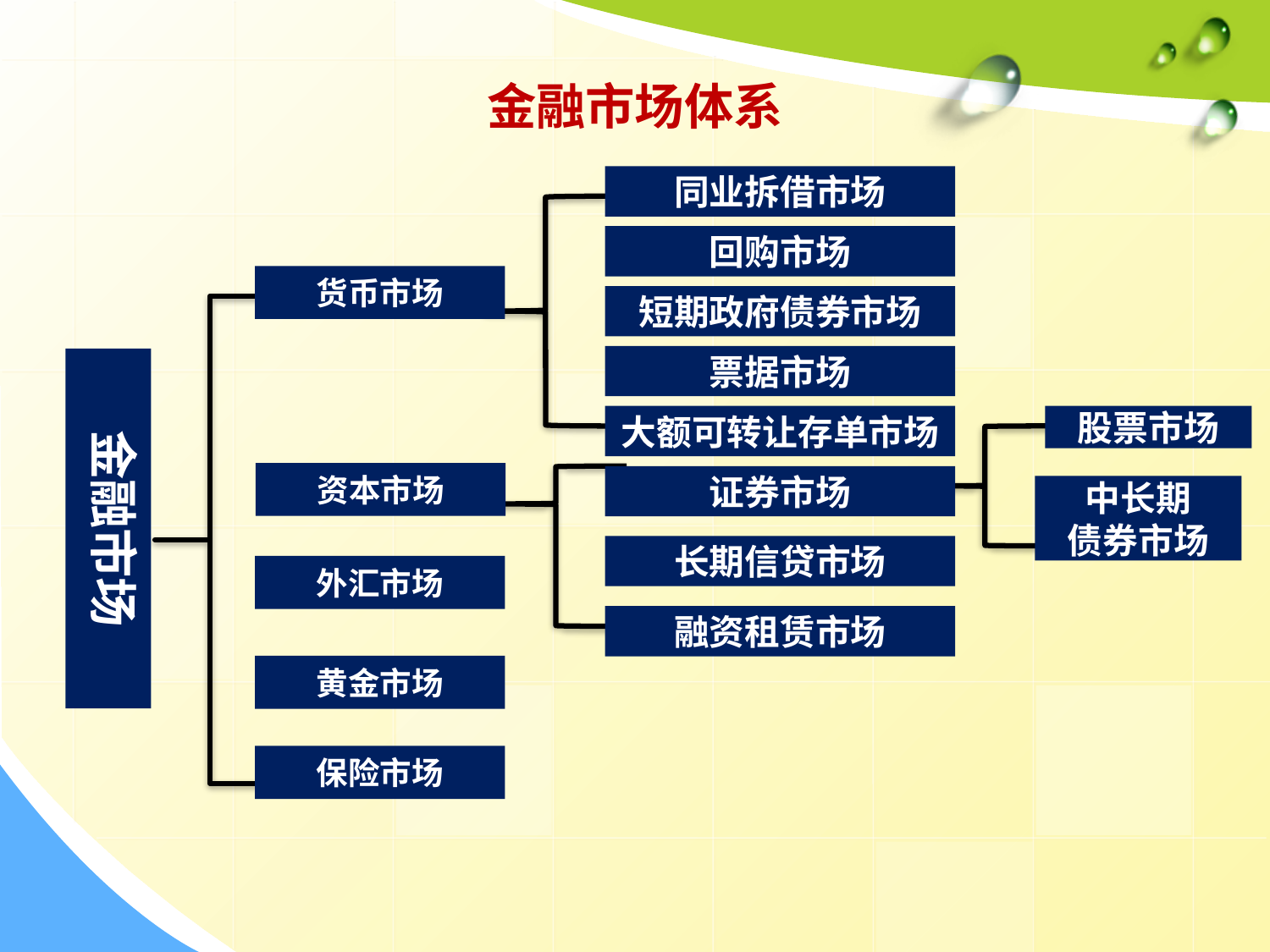

金融市场体系
同业拆借市场

回购市场
货币市场
短期政府债券市场

票据市场
金融市场
大额可转让存单市场
股票市场

资本市场

证券市场
中长期
债券市场
长期信贷市场
外汇市场
融资租赁市场
黄金市场
保险市场